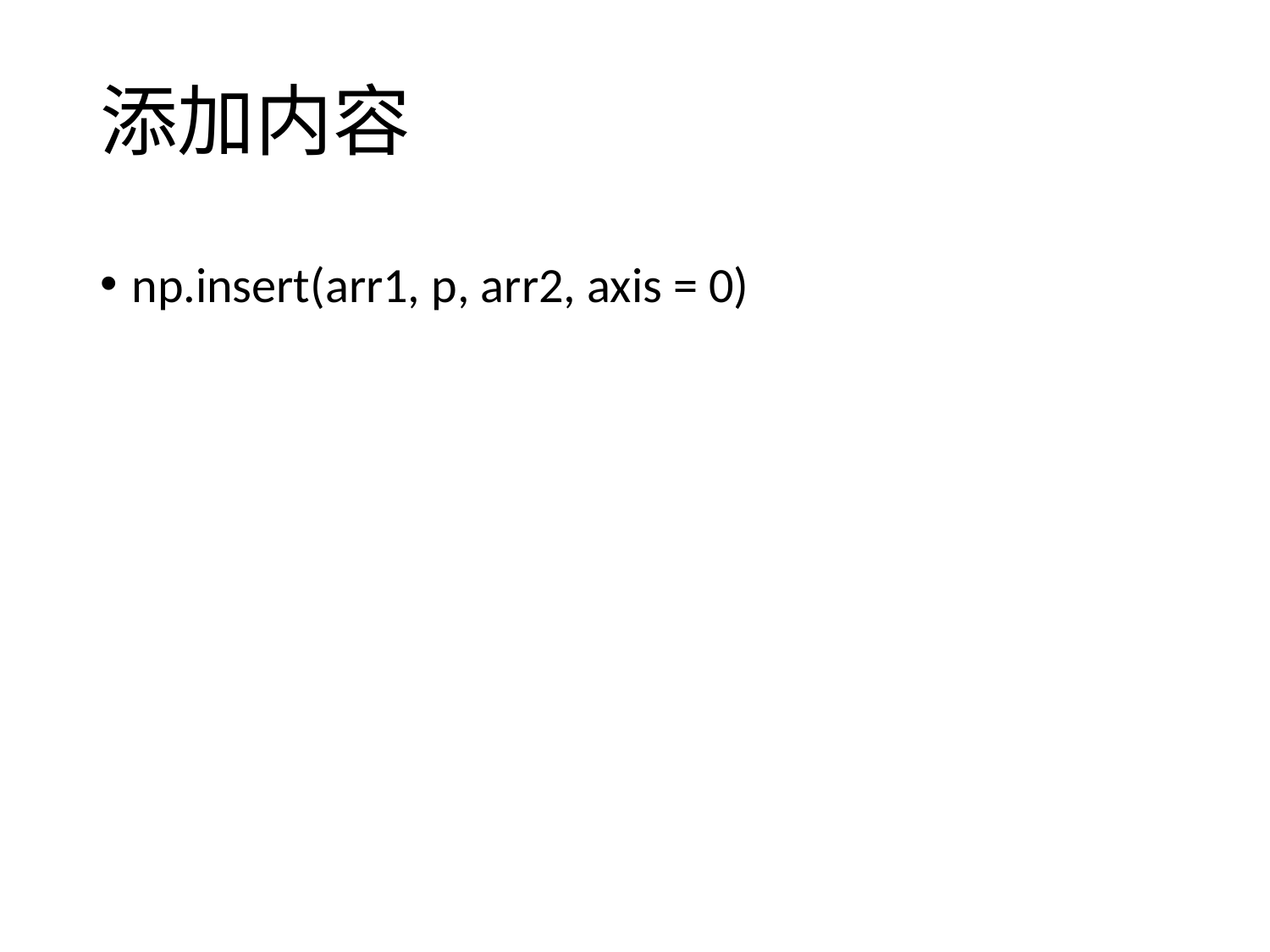

# 添加内容
np.insert(arr1, p, arr2, axis = 0)